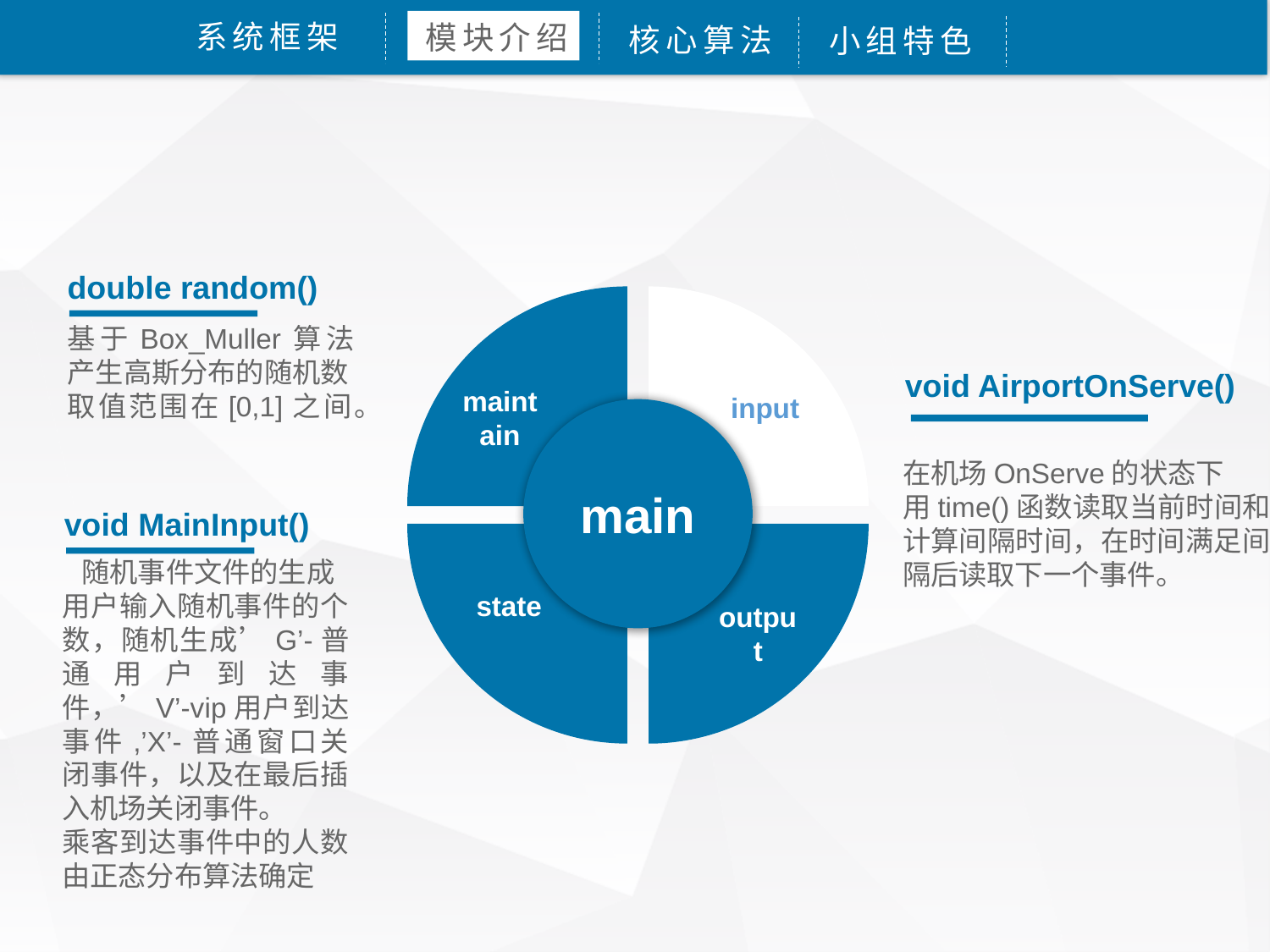

系统框架

模块介绍
核心算法
小组特色
double random()

基于Box_Muller算法产生高斯分布的随机数
取值范围在[0,1]之间。

maintain
main
void AirportOnServe()

在机场OnServe的状态下
用time()函数读取当前时间和计算间隔时间，在时间满足间隔后读取下一个事件。

input
void MainInput()

  随机事件文件的生成
用户输入随机事件的个数，随机生成’G’-普通用户到达事件，’V’-vip用户到达事件,’X’-普通窗口关闭事件，以及在最后插入机场关闭事件。
乘客到达事件中的人数由正态分布算法确定
state
output